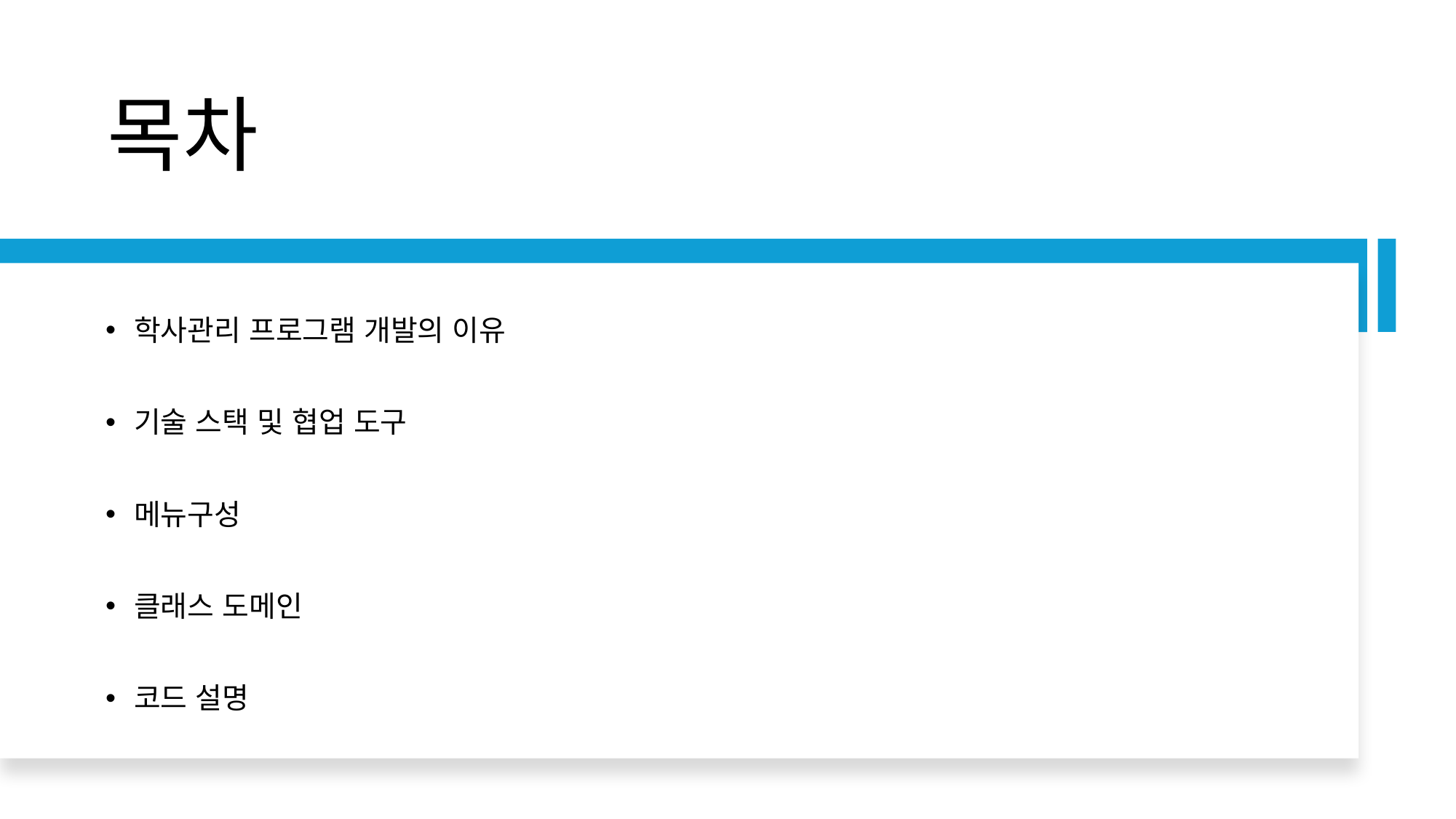

# 목차

학사관리 프로그램 개발의 이유

기술 스택 및 협업 도구

메뉴구성

클래스 도메인

코드 설명